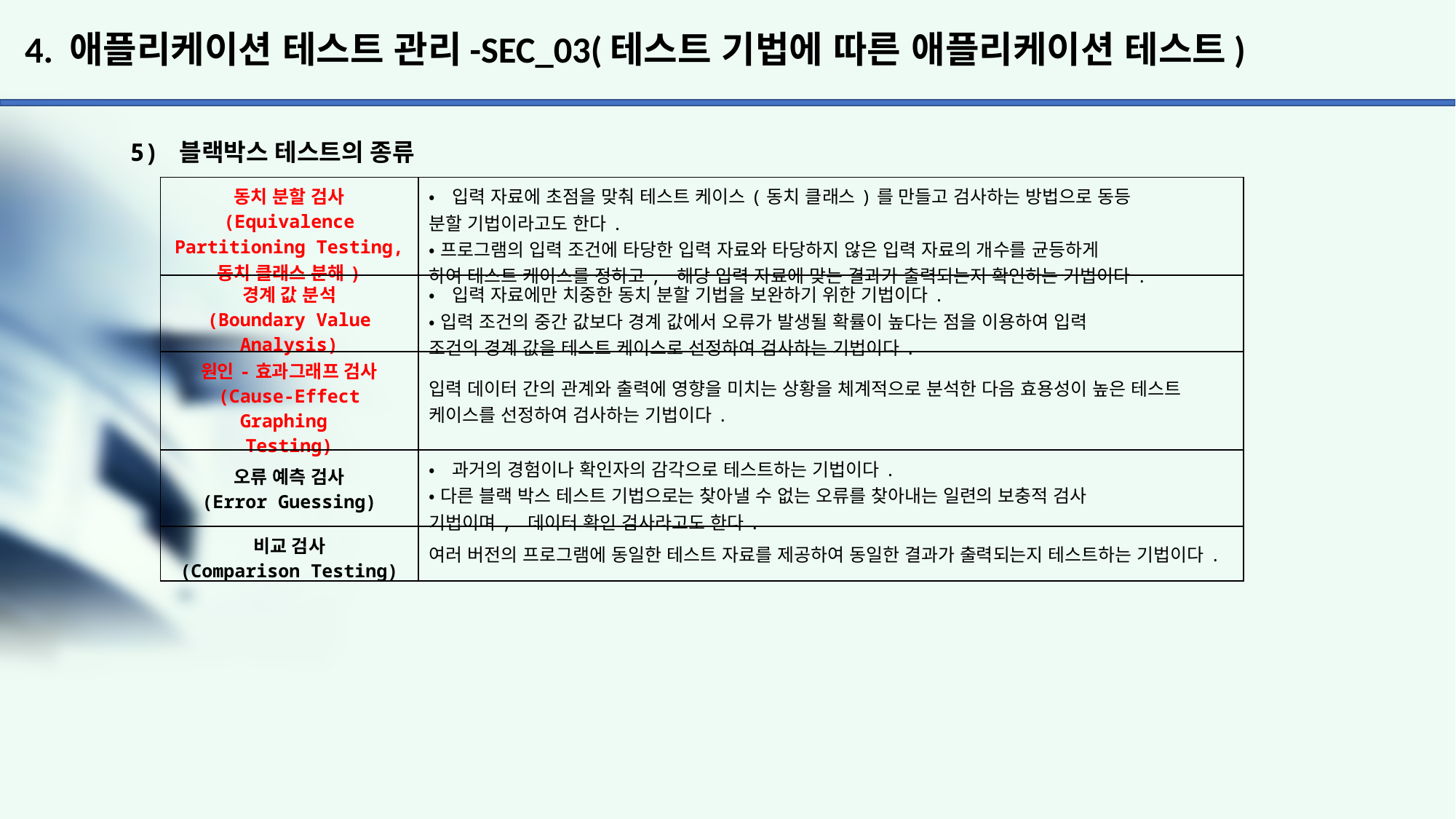

# 4. 애플리케이션 테스트 관리-SEC_03(테스트 기법에 따른 애플리케이션 테스트)
5) 블랙박스 테스트의 종류

| 동치 분할 검사 (Equivalence Partitioning Testing, 동치 클래스 분해) | •입력 자료에 초점을 맞춰 테스트 케이스(동치 클래스)를 만들고 검사하는 방법으로 동등 분할 기법이라고도 한다. •프로그램의 입력 조건에 타당한 입력 자료와 타당하지 않은 입력 자료의 개수를 균등하게 하여 테스트 케이스를 정하고, 해당 입력 자료에 맞는 결과가 출력되는지 확인하는 기법이다. |
| --- | --- |
| 경계 값 분석 (Boundary Value Analysis) | •입력 자료에만 치중한 동치 분할 기법을 보완하기 위한 기법이다. •입력 조건의 중간 값보다 경계 값에서 오류가 발생될 확률이 높다는 점을 이용하여 입력 조건의 경계 값을 테스트 케이스로 선정하여 검사하는 기법이다. |
| 원인-효과그래프 검사 (Cause-Effect Graphing Testing) | 입력 데이터 간의 관계와 출력에 영향을 미치는 상황을 체계적으로 분석한 다음 효용성이 높은 테스트 케이스를 선정하여 검사하는 기법이다. |
| 오류 예측 검사 (Error Guessing) | •과거의 경험이나 확인자의 감각으로 테스트하는 기법이다. •다른 블랙 박스 테스트 기법으로는 찾아낼 수 없는 오류를 찾아내는 일련의 보충적 검사 기법이며, 데이터 확인 검사라고도 한다. |
| 비교 검사 (Comparison Testing) | 여러 버전의 프로그램에 동일한 테스트 자료를 제공하여 동일한 결과가 출력되는지 테스트하는 기법이다. |